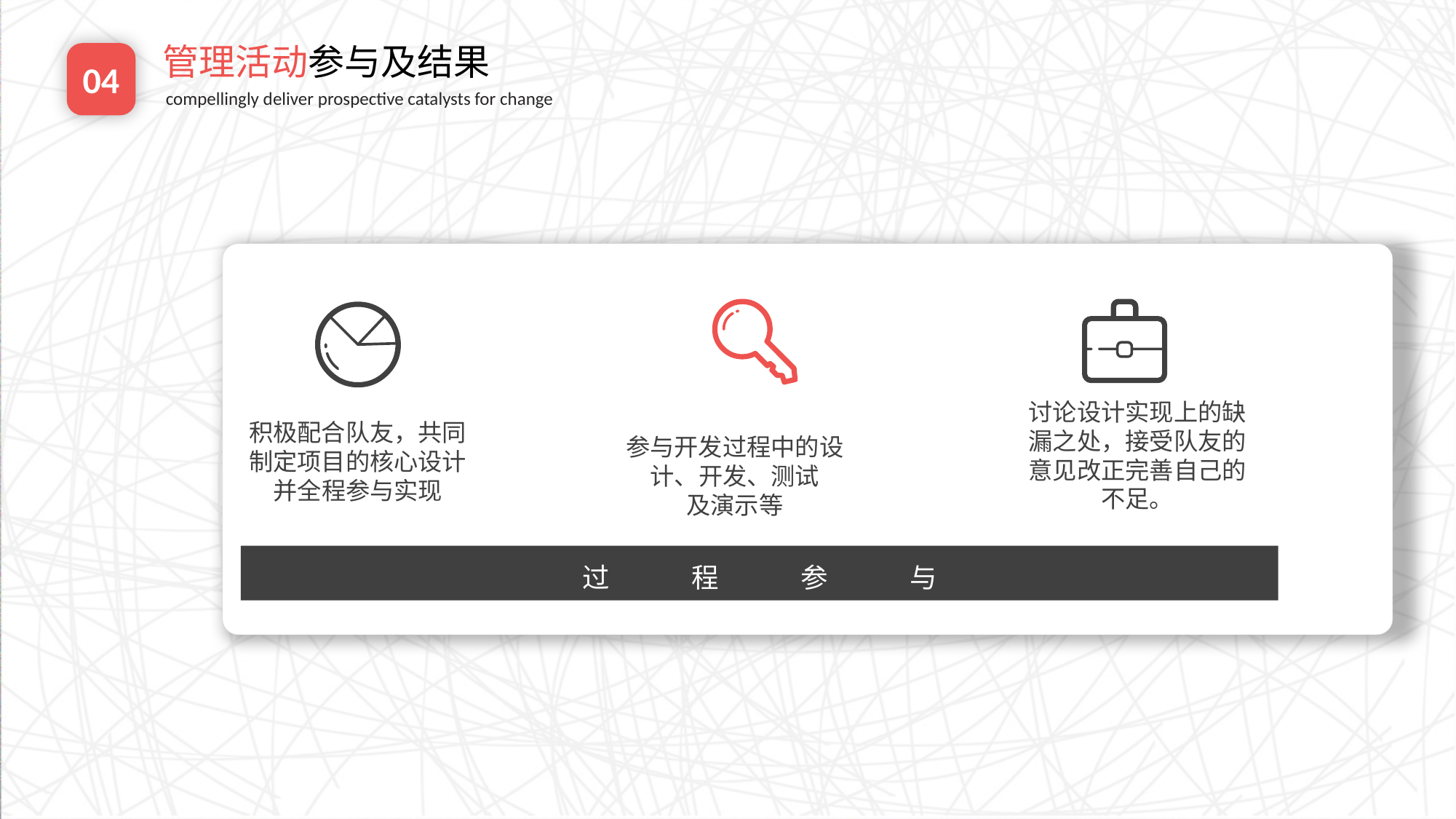

管理活动参与及结果
compellingly deliver prospective catalysts for change
04
e7d195523061f1c0205959036996ad55c215b892a7aac5c0B9ADEF7896FB48F2EF97163A2DE1401E1875DEDC438B7864AD24CA23553DBBBD975DAF4CAD4A2592689FFB6CEE59FFA55B2702D0E5EE29CDFC0DD98BC7D6A39AC4E055256EE11BBEDCDB7C9722D66262996B68DE860BD3C77EBCAECB599909EC0E07B61811075331ABCDE6990254B8C8

讨论设计实现上的缺漏之处，接受队友的意见改正完善自己的不足。
积极配合队友，共同制定项目的核心设计并全程参与实现
参与开发过程中的设计、开发、测试
及演示等

过程参与
过	程	参	与